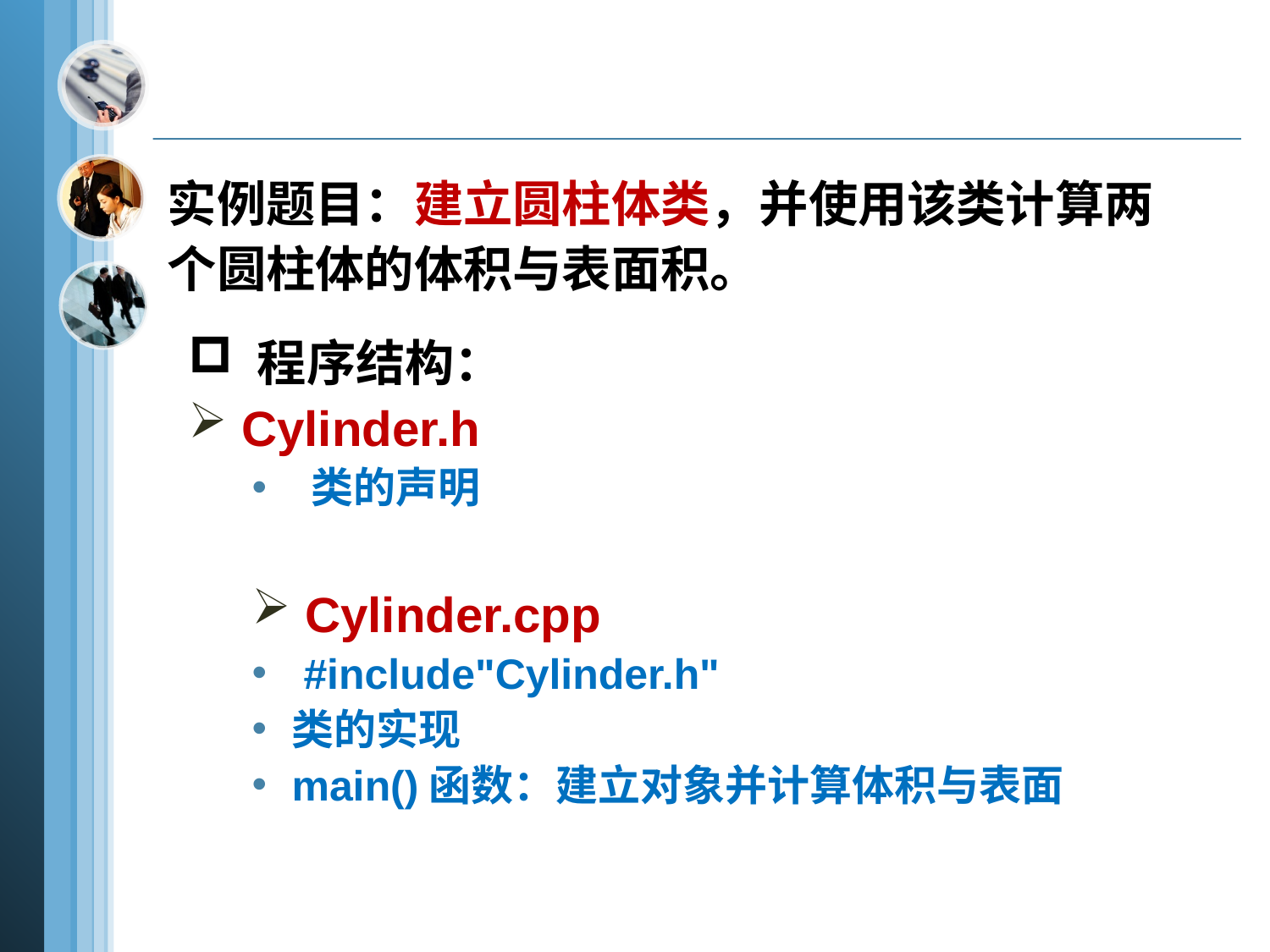

实例题目：建立圆柱体类，并使用该类计算两个圆柱体的体积与表面积。
 程序结构：
 Cylinder.h
 类的声明

 Cylinder.cpp
 #include"Cylinder.h"
类的实现
main()函数：建立对象并计算体积与表面